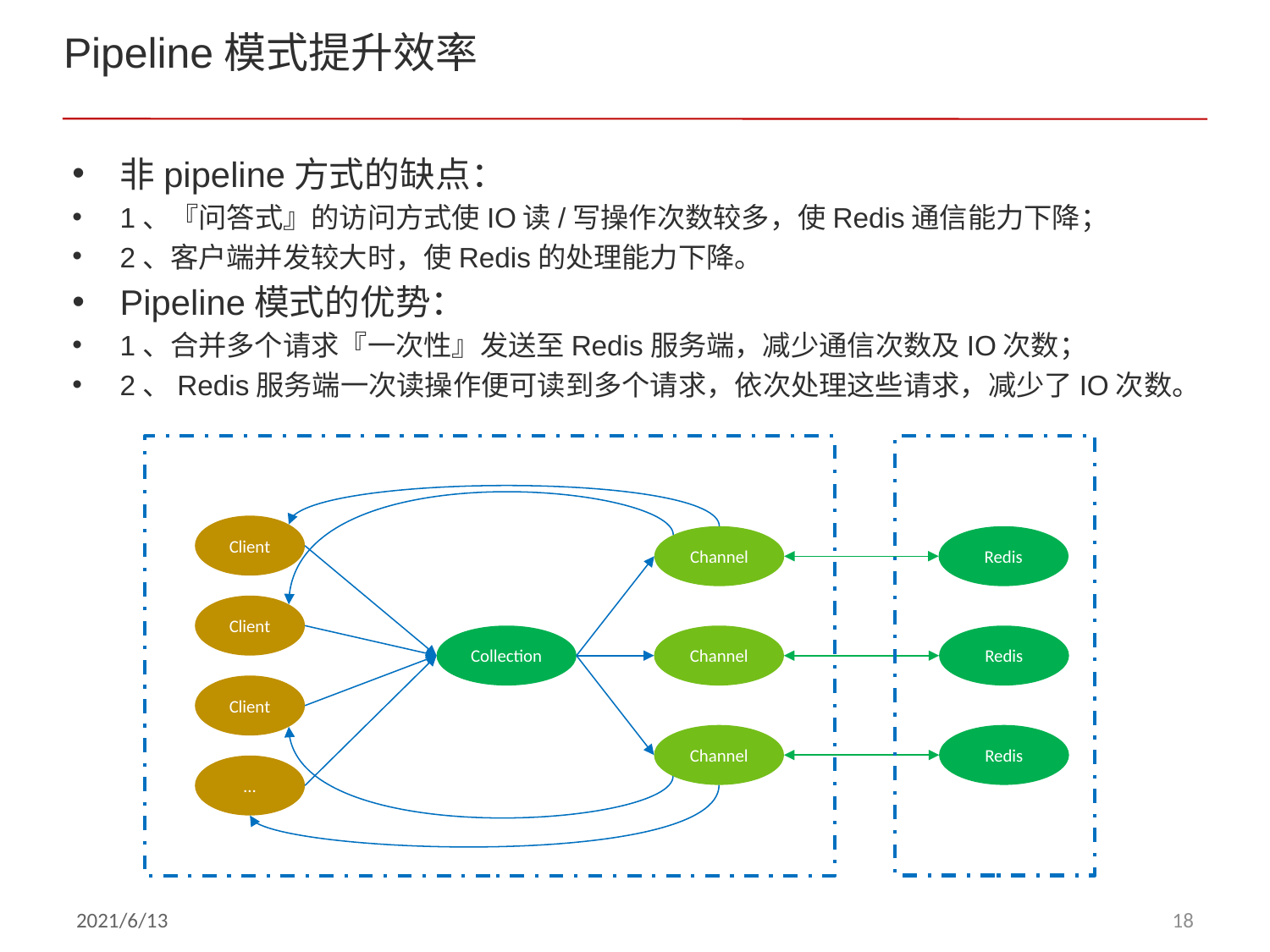

# Pipeline模式提升效率
非pipeline方式的缺点：
1、『问答式』的访问方式使IO读/写操作次数较多，使Redis通信能力下降；
2、客户端并发较大时，使Redis的处理能力下降。
Pipeline模式的优势：
1、合并多个请求『一次性』发送至Redis服务端，减少通信次数及IO次数；
2、Redis服务端一次读操作便可读到多个请求，依次处理这些请求，减少了IO次数。

Client
Channel
Redis
Client
Collection
Channel
Redis
Client
Channel
Redis
…